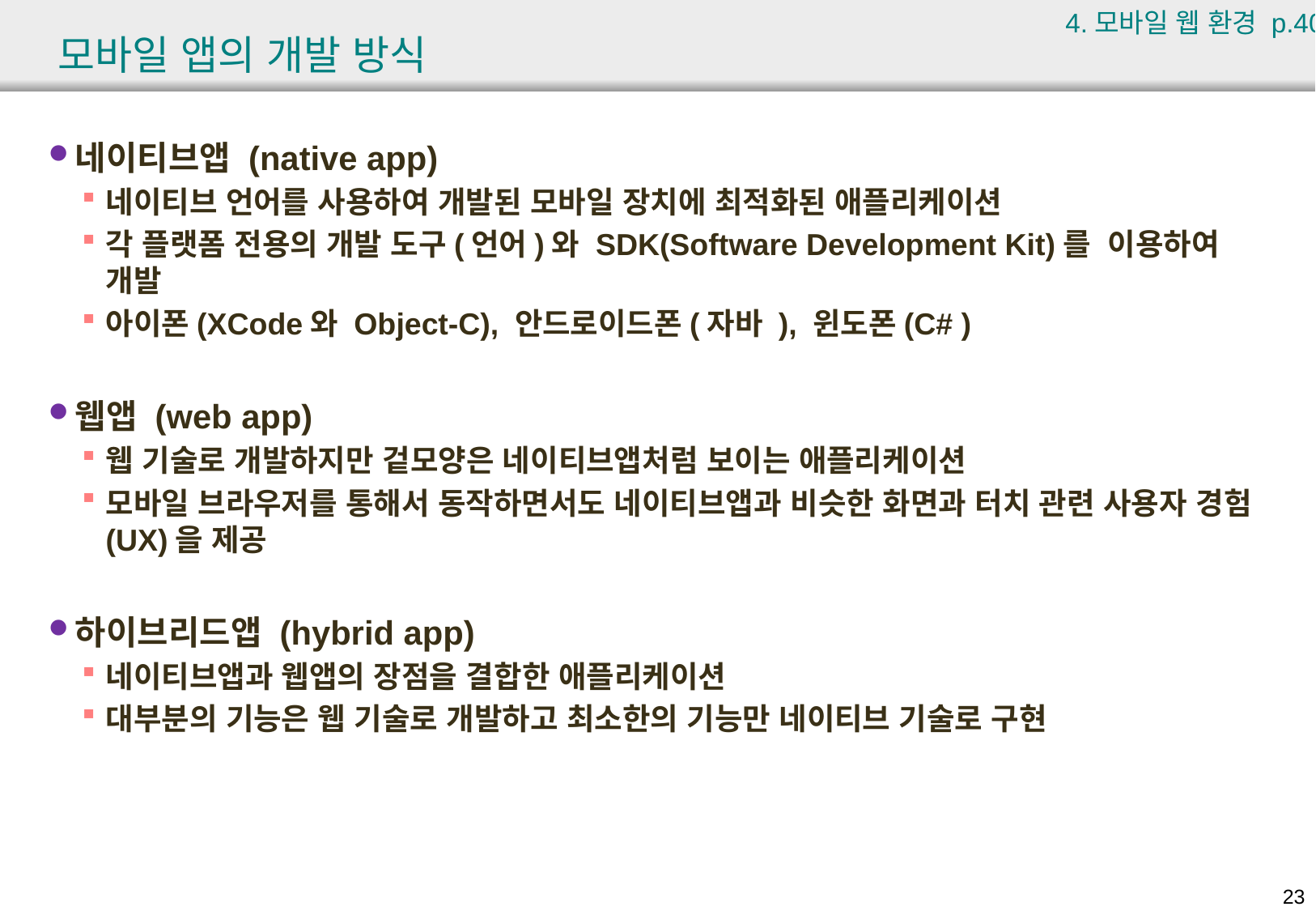

4.모바일 웹 환경 p.40
# 모바일 앱의 개발 방식
네이티브앱 (native app)
네이티브 언어를 사용하여 개발된 모바일 장치에 최적화된 애플리케이션
각 플랫폼 전용의 개발 도구(언어)와 SDK(Software Development Kit)를  이용하여 개발
아이폰(XCode와 Object-C), 안드로이드폰(자바 ), 윈도폰(C# )

웹앱 (web app)
웹 기술로 개발하지만 겉모양은 네이티브앱처럼 보이는 애플리케이션
모바일 브라우저를 통해서 동작하면서도 네이티브앱과 비슷한 화면과 터치 관련 사용자 경험(UX)을 제공

하이브리드앱 (hybrid app)
네이티브앱과 웹앱의 장점을 결합한 애플리케이션
대부분의 기능은 웹 기술로 개발하고 최소한의 기능만 네이티브 기술로 구현